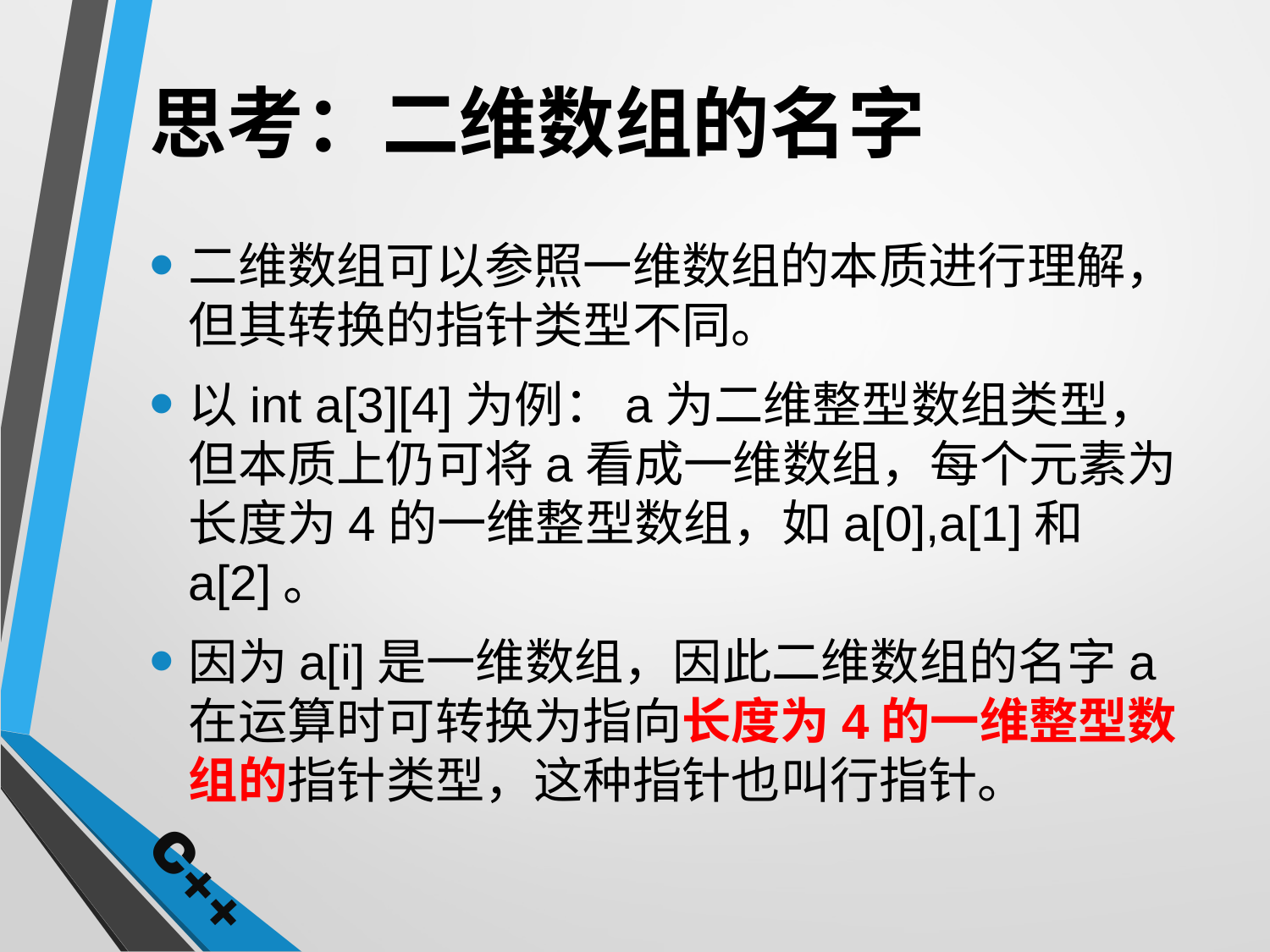

# 思考：二维数组的名字
二维数组可以参照一维数组的本质进行理解，但其转换的指针类型不同。
以int a[3][4]为例：a为二维整型数组类型，但本质上仍可将a看成一维数组，每个元素为长度为4的一维整型数组，如a[0],a[1]和a[2]。
因为a[i]是一维数组，因此二维数组的名字a在运算时可转换为指向长度为4的一维整型数组的指针类型，这种指针也叫行指针。